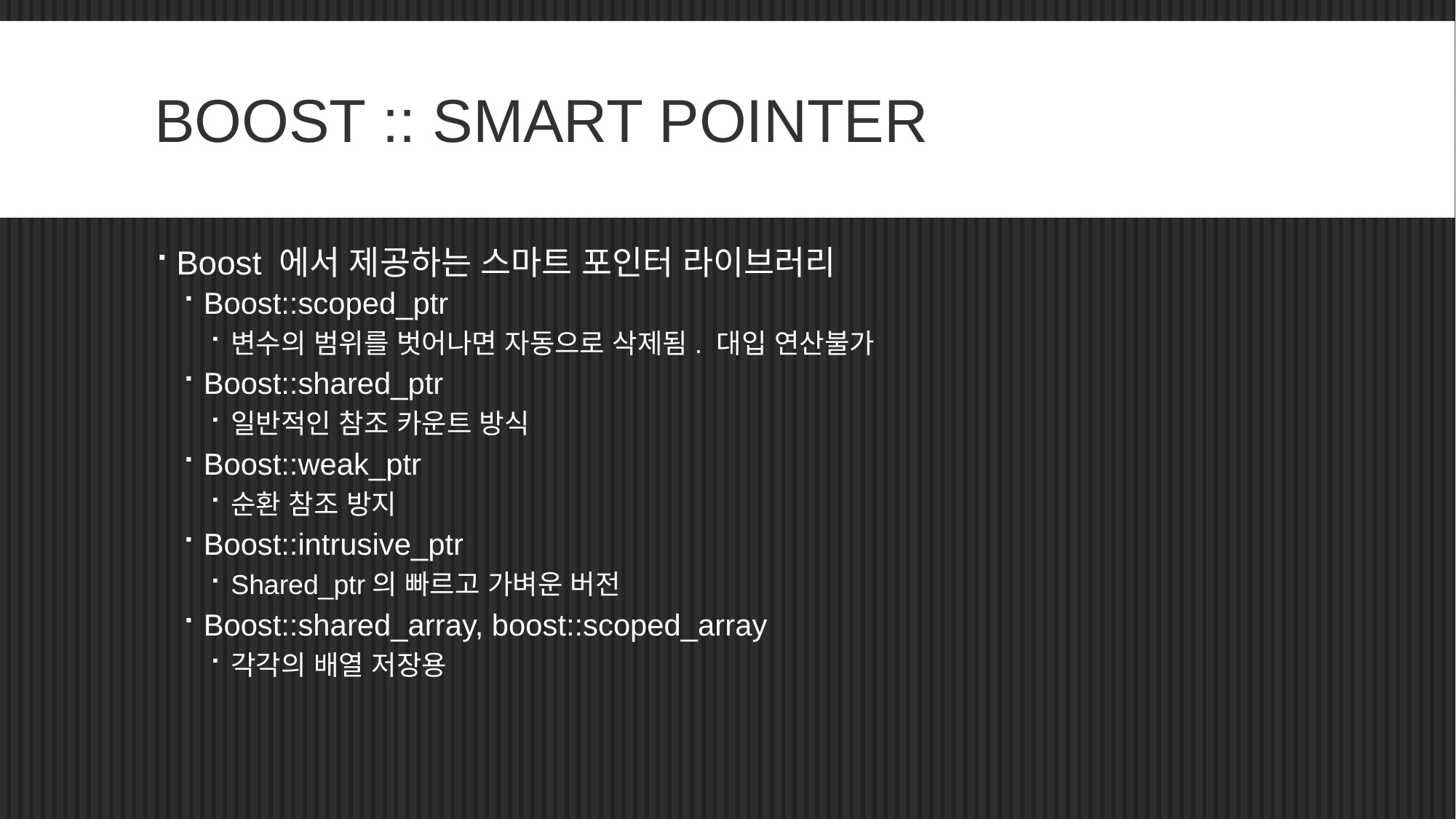

# BOOST :: SMART POINTER
Boost 에서 제공하는 스마트 포인터 라이브러리
Boost::scoped_ptr
변수의 범위를 벗어나면 자동으로 삭제됨. 대입 연산불가
Boost::shared_ptr
일반적인 참조 카운트 방식
Boost::weak_ptr
순환 참조 방지
Boost::intrusive_ptr
Shared_ptr의 빠르고 가벼운 버전
Boost::shared_array, boost::scoped_array
각각의 배열 저장용